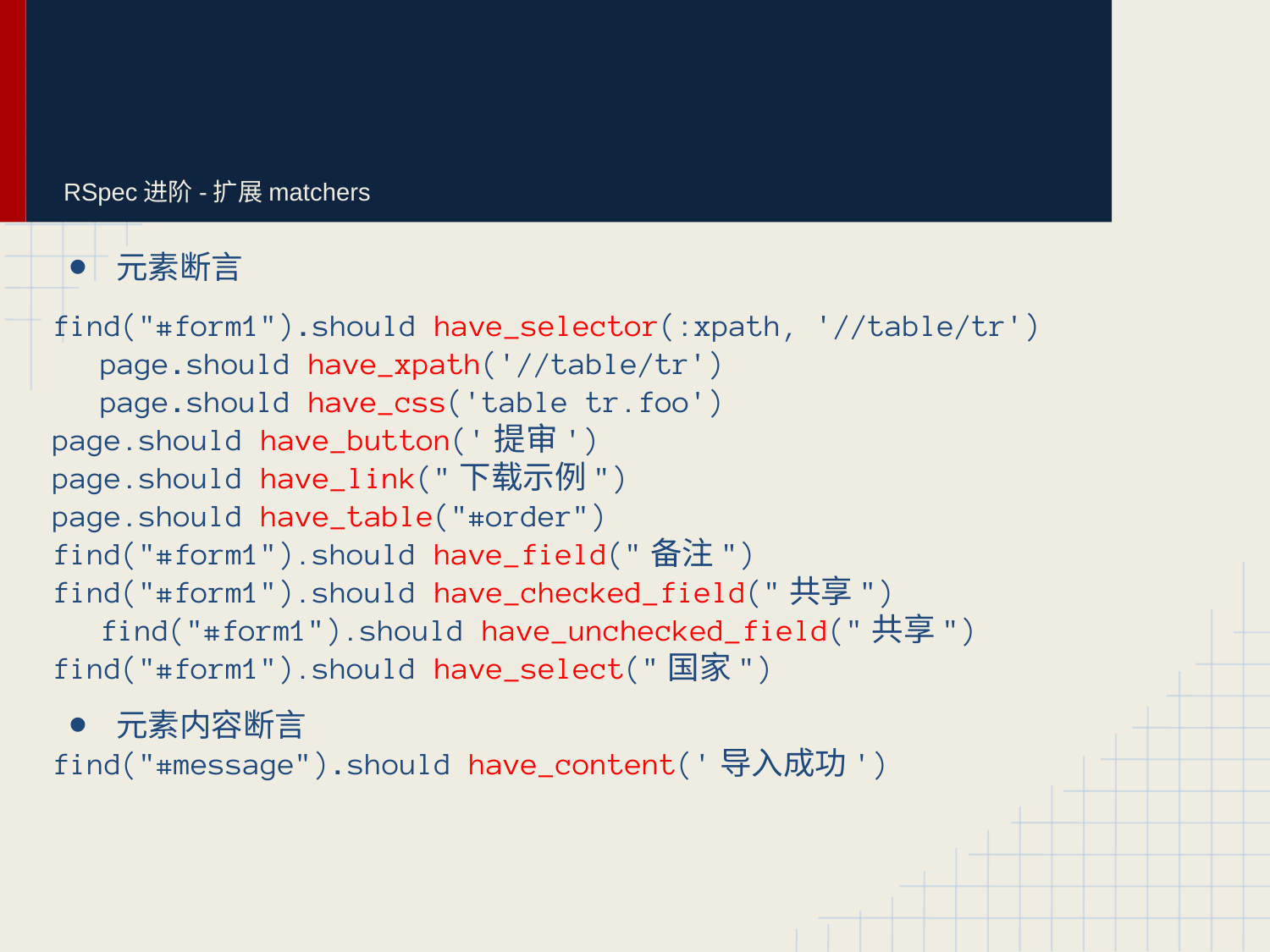

# RSpec进阶-扩展matchers
元素断言
find("#form1").should have_selector(:xpath, '//table/tr')
page.should have_xpath('//table/tr')
page.should have_css('table tr.foo')
page.should have_button('提审')
page.should have_link("下载示例")
page.should have_table("#order")
find("#form1").should have_field("备注")
find("#form1").should have_checked_field("共享") find("#form1").should have_unchecked_field("共享")
find("#form1").should have_select("国家")
元素内容断言
find("#message").should have_content('导入成功')